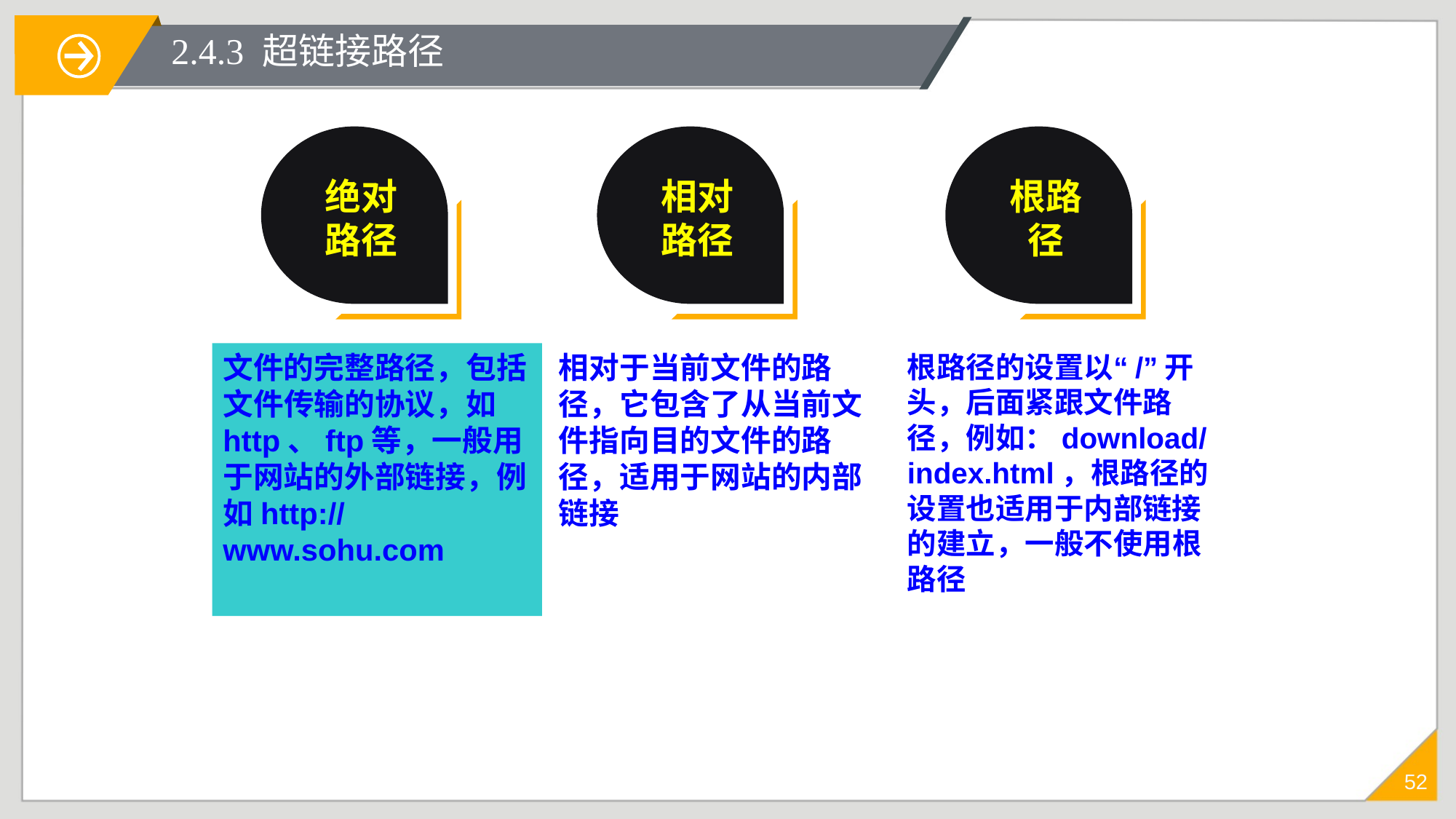

# 2.4.3 超链接路径

绝对路径
文件的完整路径，包括文件传输的协议，如http、ftp等，一般用于网站的外部链接，例如http://www.sohu.com

相对路径
相对于当前文件的路径，它包含了从当前文件指向目的文件的路径，适用于网站的内部链接

根路径
根路径的设置以“/”开头，后面紧跟文件路径，例如：download/index.html，根路径的设置也适用于内部链接的建立，一般不使用根路径